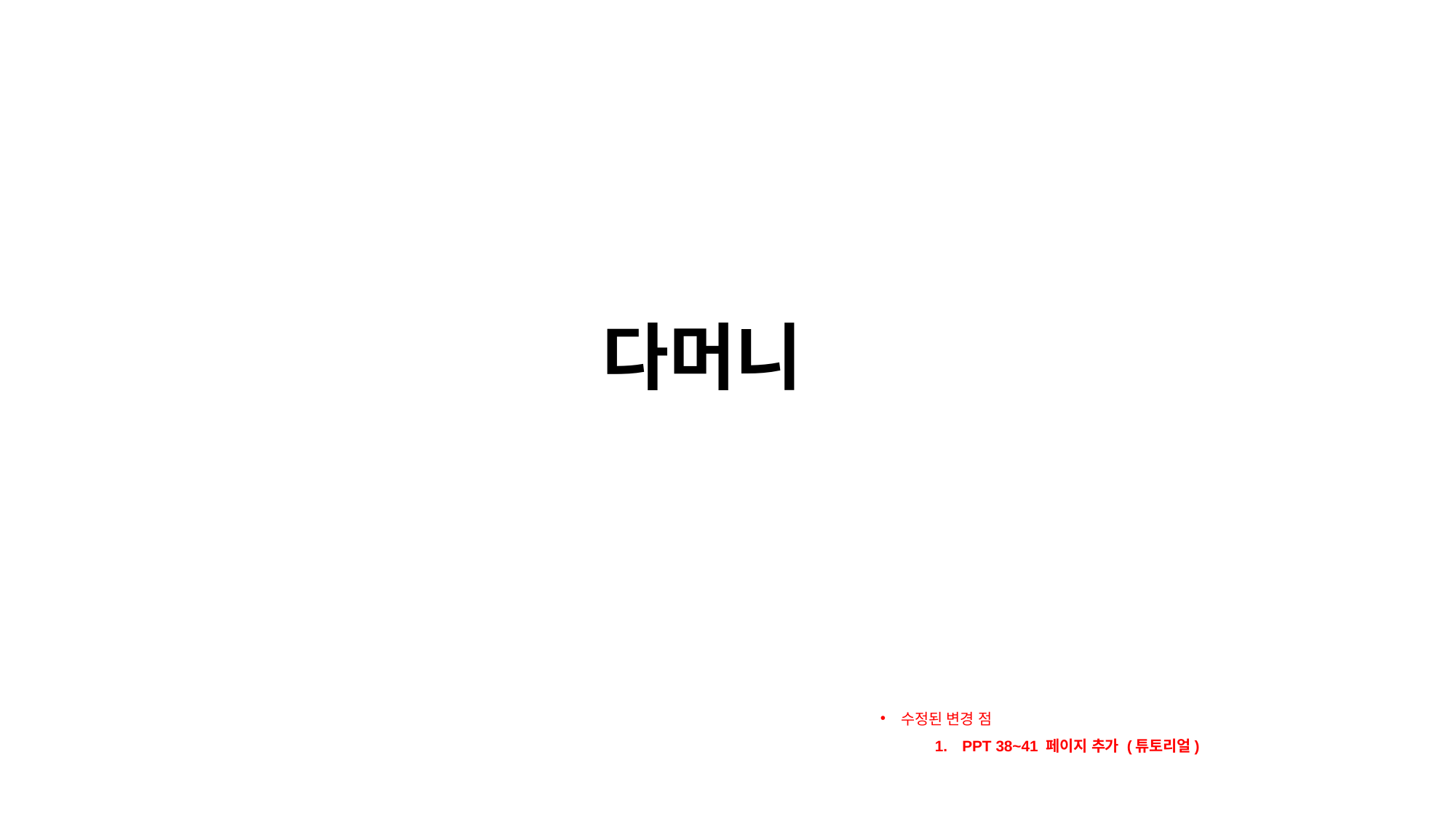

다머니
수정된 변경 점
PPT 38~41 페이지 추가 (튜토리얼)